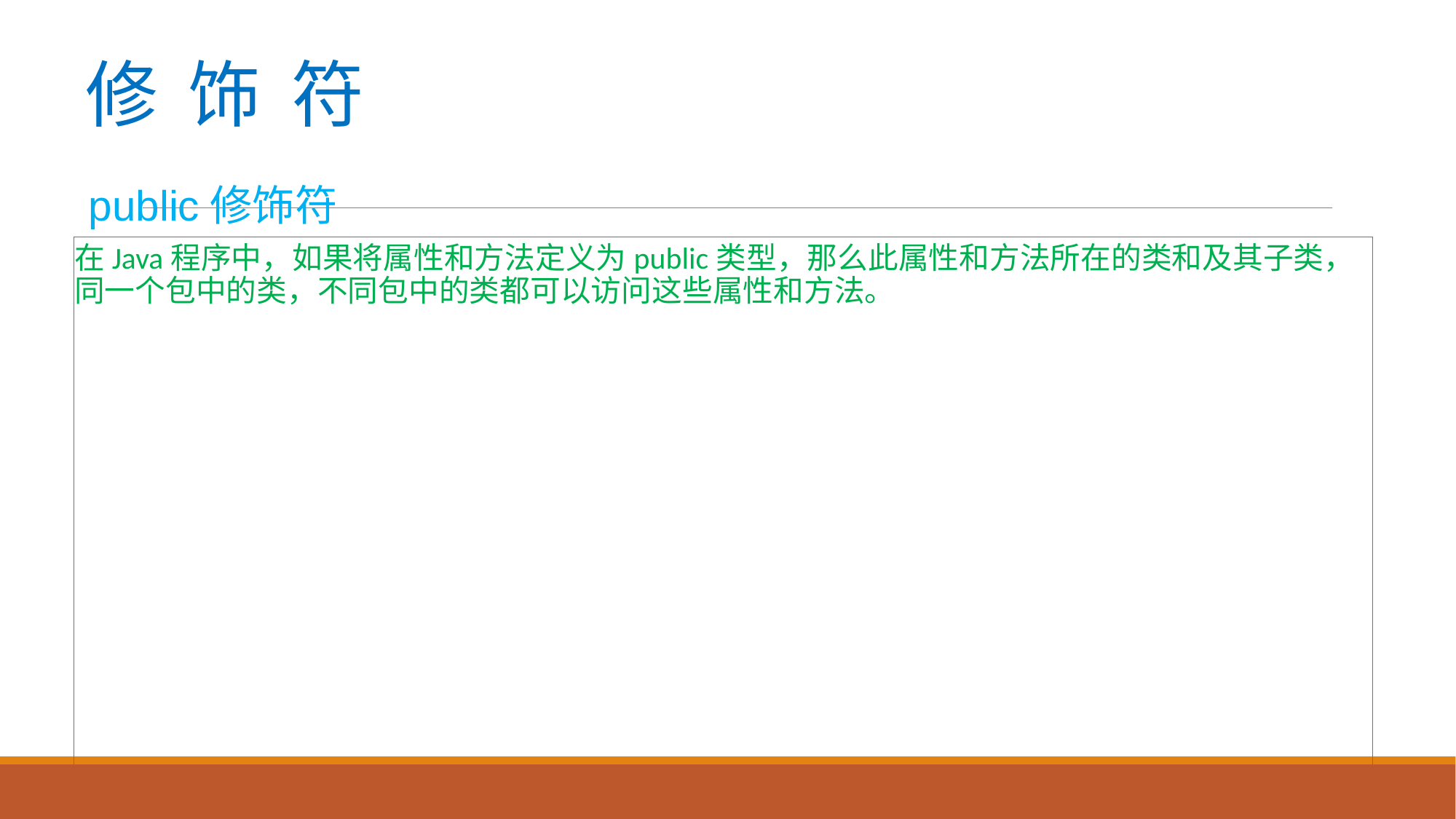

# 修  饰  符
public修饰符
在Java程序中，如果将属性和方法定义为public类型，那么此属性和方法所在的类和及其子类，同一个包中的类，不同包中的类都可以访问这些属性和方法。